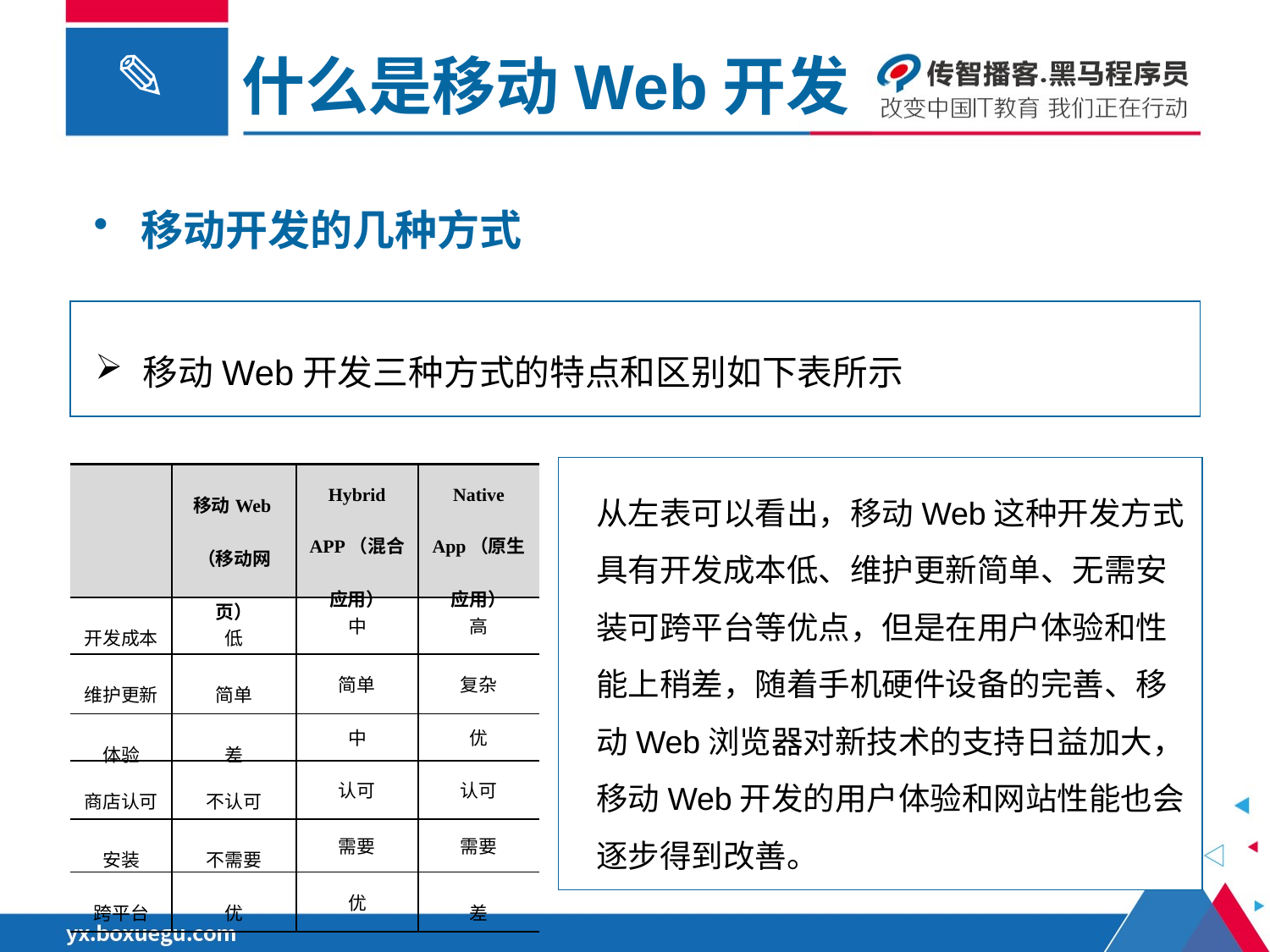

什么是移动Web开发
移动开发的几种方式

移动Web开发三种方式的特点和区别如下表所示

从左表可以看出，移动Web这种开发方式具有开发成本低、维护更新简单、无需安装可跨平台等优点，但是在用户体验和性能上稍差，随着手机硬件设备的完善、移动Web浏览器对新技术的支持日益加大，移动Web开发的用户体验和网站性能也会逐步得到改善。

|  | 移动Web（移动网页） | Hybrid APP（混合应用） | Native App（原生应用） |
| --- | --- | --- | --- |
| 开发成本 | 低 | 中 | 高 |
| 维护更新 | 简单 | 简单 | 复杂 |
| 体验 | 差 | 中 | 优 |
| 商店认可 | 不认可 | 认可 | 认可 |
| 安装 | 不需要 | 需要 | 需要 |
| 跨平台 | 优 | 优 | 差 |